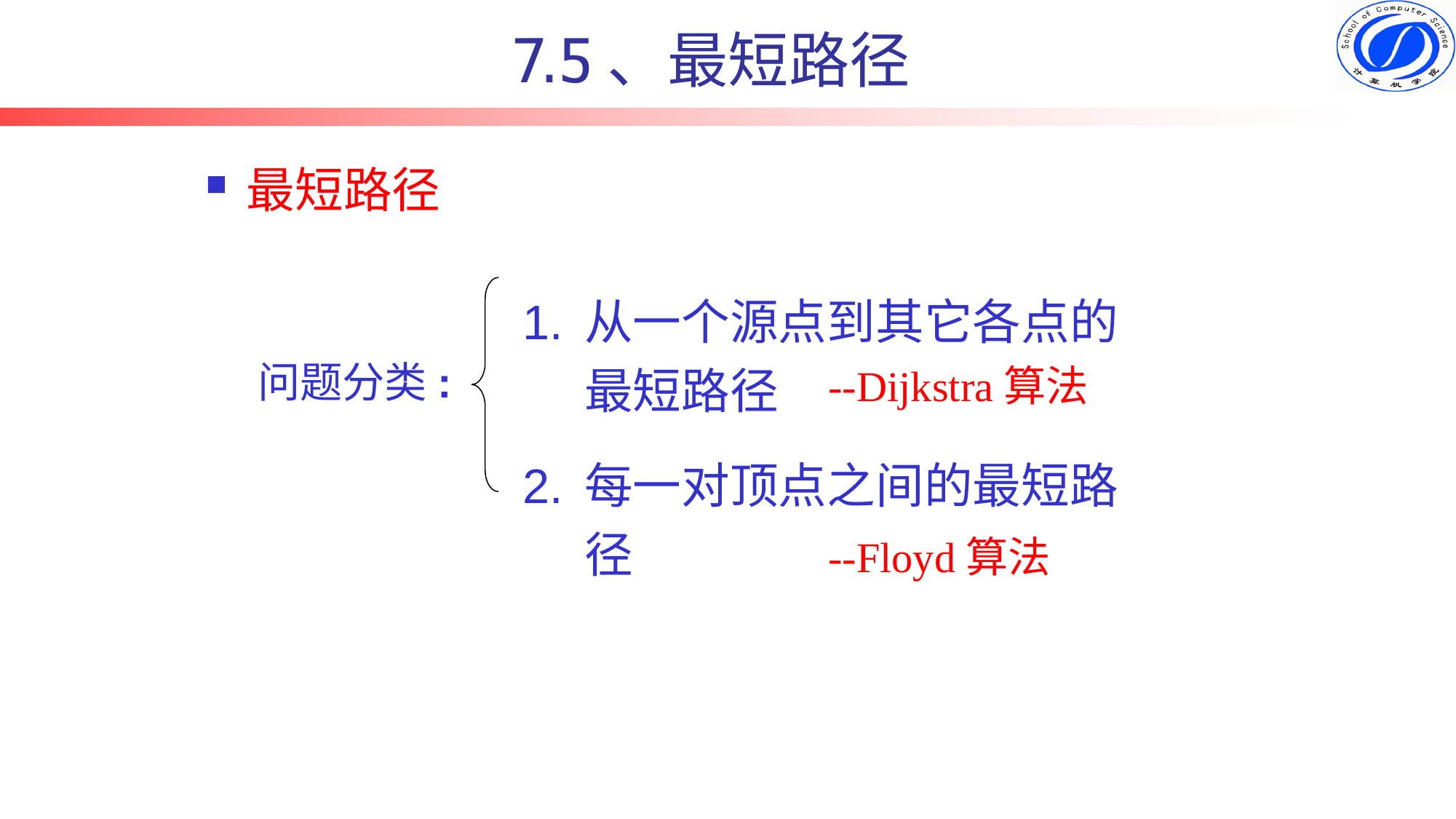

7.5、最短路径
最短路径
从一个源点到其它各点的最短路径
每一对顶点之间的最短路径

问题分类:
--Dijkstra算法
--Floyd算法